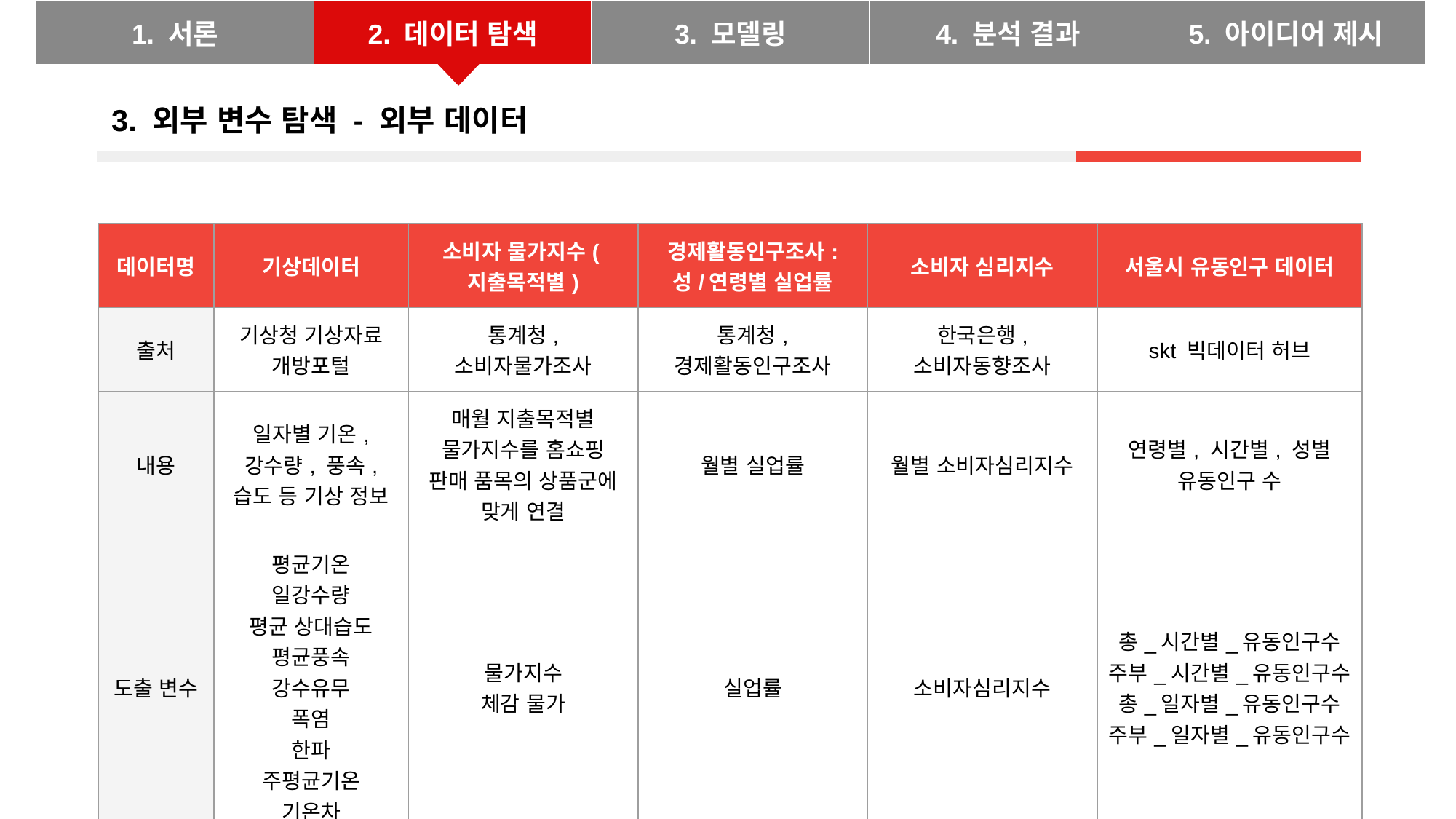

| 1. 서론 | 2. 데이터 탐색 | 3. 모델링 | 4. 분석 결과 | 5. 아이디어 제시 |
| --- | --- | --- | --- | --- |

3. 외부 변수 탐색 - 외부 데이터

| 데이터명 | 기상데이터 | 소비자 물가지수(지출목적별) | 경제활동인구조사: 성/연령별 실업률 | 소비자 심리지수 | 서울시 유동인구 데이터 |
| --- | --- | --- | --- | --- | --- |
| 출처 | 기상청 기상자료 개방포털 | 통계청, 소비자물가조사 | 통계청, 경제활동인구조사 | 한국은행, 소비자동향조사 | skt 빅데이터 허브 |
| 내용 | 일자별 기온, 강수량, 풍속, 습도 등 기상 정보 | 매월 지출목적별 물가지수를 홈쇼핑 판매 품목의 상품군에 맞게 연결 | 월별 실업률 | 월별 소비자심리지수 | 연령별, 시간별, 성별 유동인구 수 |
| 도출 변수 | 평균기온 일강수량 평균 상대습도 평균풍속 강수유무 폭염 한파 주평균기온 기온차 | 물가지수 체감 물가 | 실업률 | 소비자심리지수 | 총\_시간별\_유동인구수 주부\_시간별\_유동인구수 총\_일자별\_유동인구수 주부\_일자별\_유동인구수 |